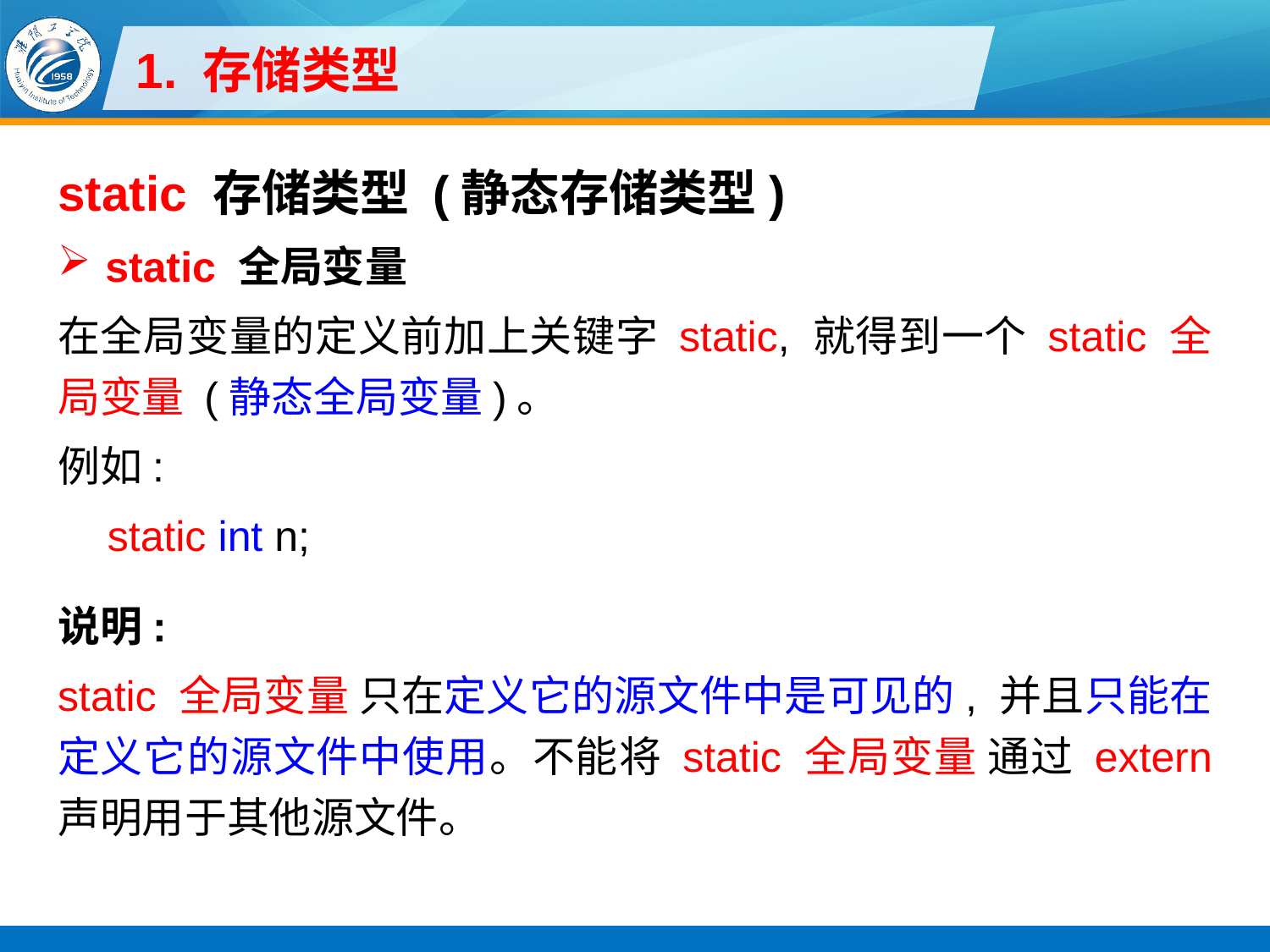

# 1. 存储类型
static 存储类型 (静态存储类型)
static 全局变量
在全局变量的定义前加上关键字 static, 就得到一个 static 全局变量 (静态全局变量)。
例如:
static int n;
说明:
static 全局变量 只在定义它的源文件中是可见的, 并且只能在定义它的源文件中使用。不能将 static 全局变量 通过 extern 声明用于其他源文件。